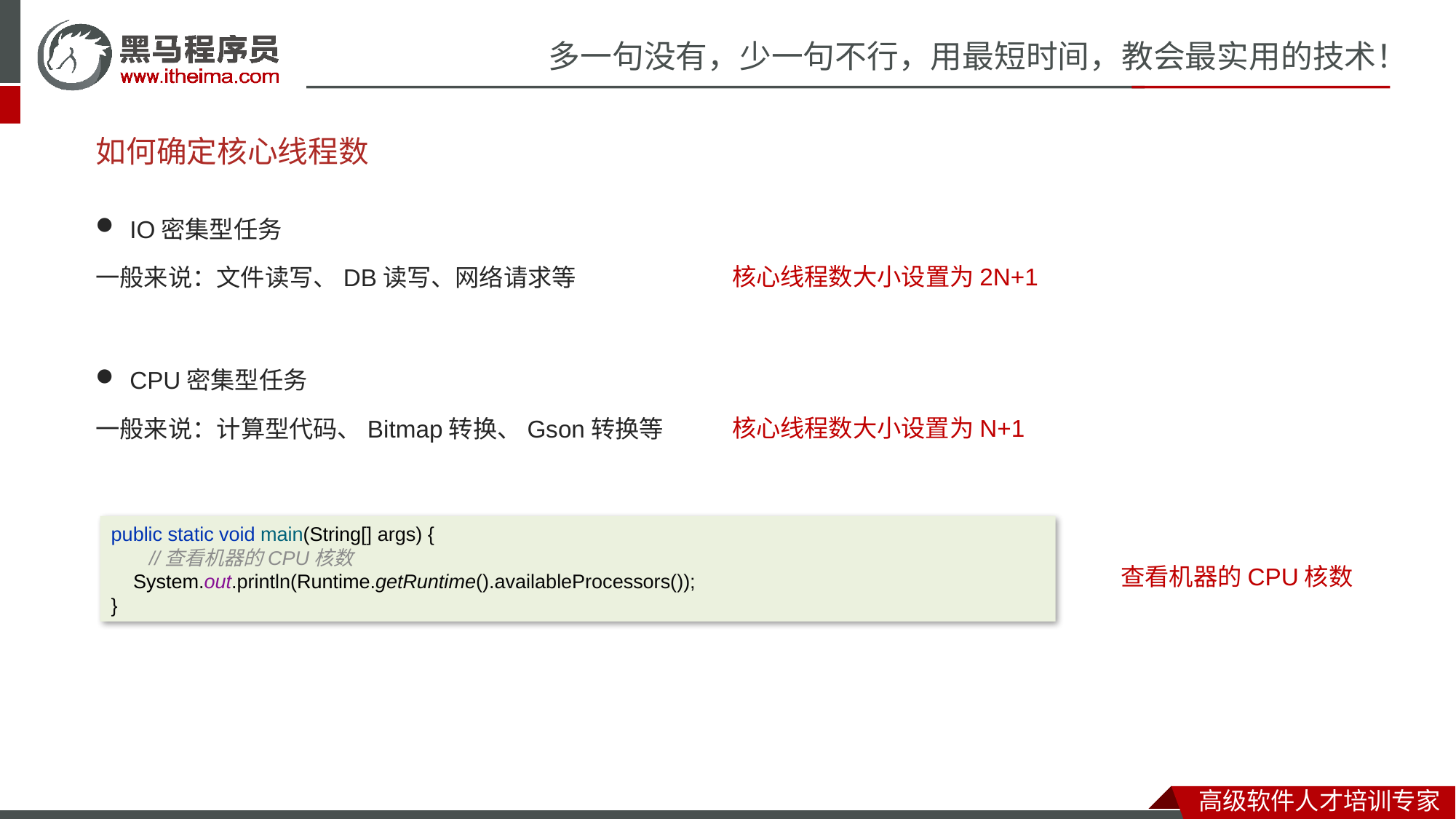

# 如何确定核心线程数
IO密集型任务
一般来说：文件读写、DB读写、网络请求等
核心线程数大小设置为2N+1
CPU密集型任务
一般来说：计算型代码、Bitmap转换、Gson转换等
核心线程数大小设置为N+1
public static void main(String[] args) {
       //查看机器的CPU核数
    System.out.println(Runtime.getRuntime().availableProcessors());
}
查看机器的CPU核数